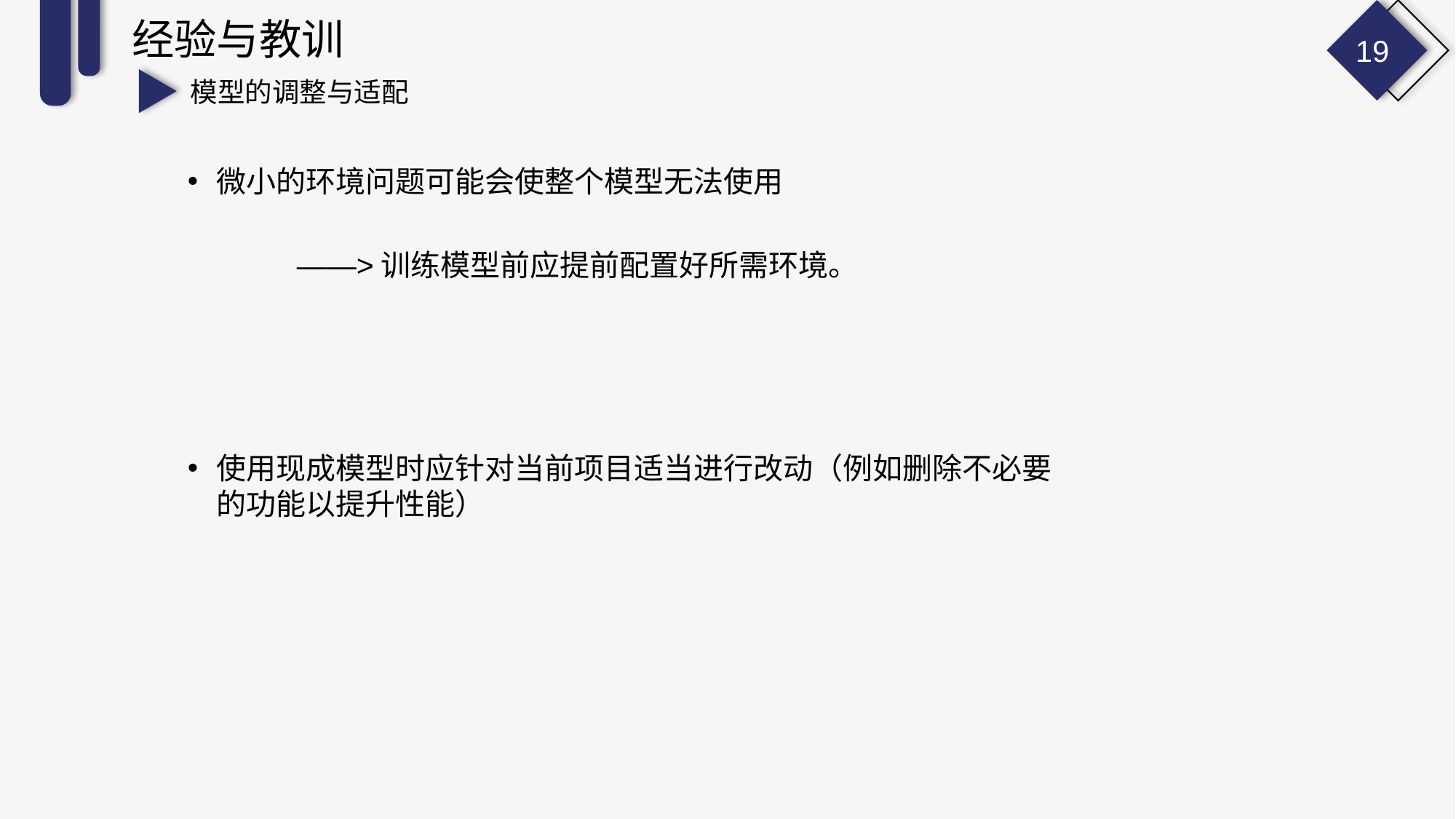

经验与教训

19
模型的调整与适配

微小的环境问题可能会使整个模型无法使用

    	——>训练模型前应提前配置好所需环境。

使用现成模型时应针对当前项目适当进行改动（例如删除不必要的功能以提升性能）